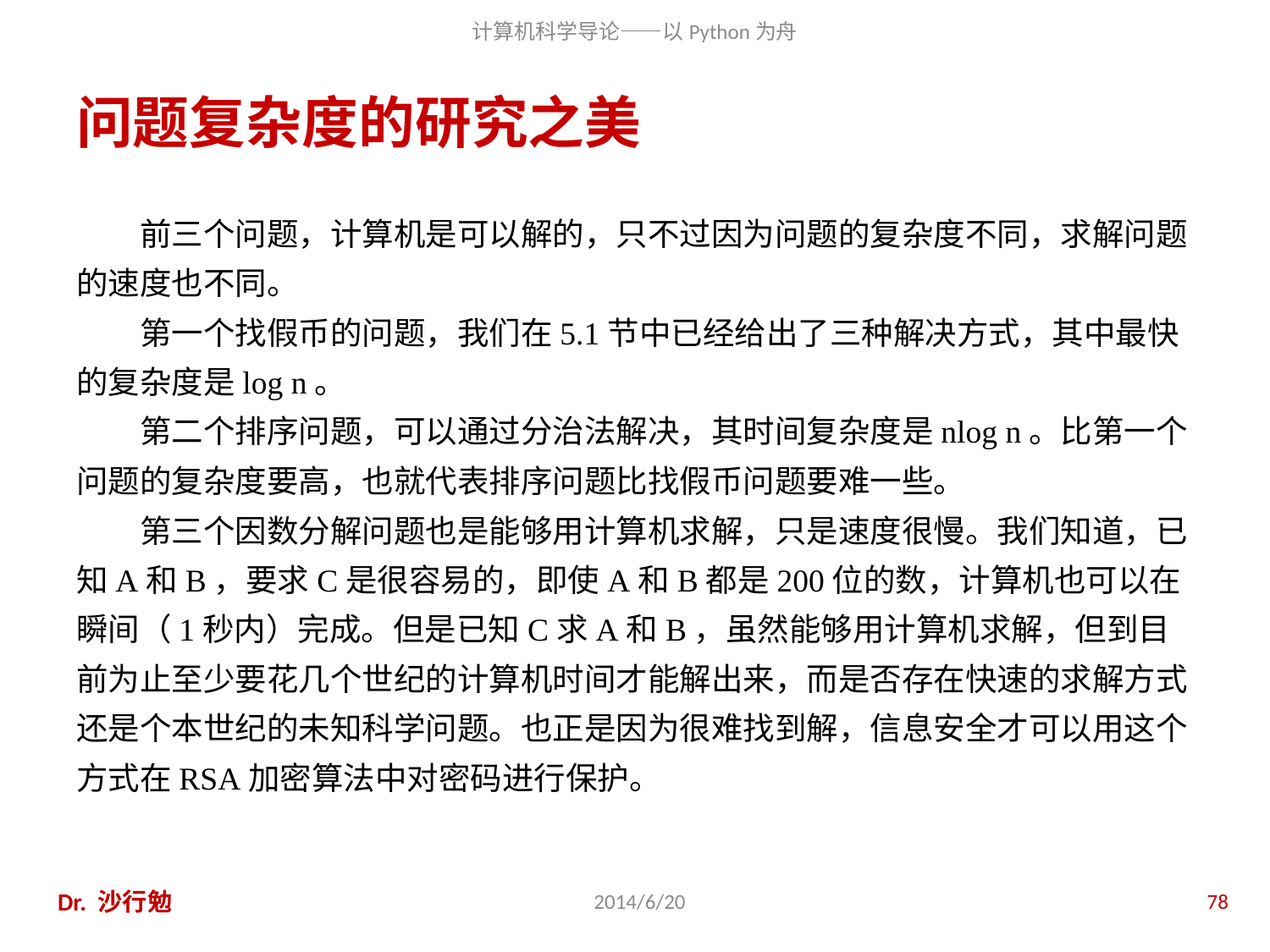

# 问题复杂度的研究之美
前三个问题，计算机是可以解的，只不过因为问题的复杂度不同，求解问题的速度也不同。
第一个找假币的问题，我们在5.1节中已经给出了三种解决方式，其中最快的复杂度是log n。
第二个排序问题，可以通过分治法解决，其时间复杂度是nlog n。比第一个问题的复杂度要高，也就代表排序问题比找假币问题要难一些。
第三个因数分解问题也是能够用计算机求解，只是速度很慢。我们知道，已知A和B，要求C是很容易的，即使A和B都是200位的数，计算机也可以在瞬间（1秒内）完成。但是已知C求A和B，虽然能够用计算机求解，但到目前为止至少要花几个世纪的计算机时间才能解出来，而是否存在快速的求解方式还是个本世纪的未知科学问题。也正是因为很难找到解，信息安全才可以用这个方式在RSA加密算法中对密码进行保护。
Dr. 沙行勉
2014/6/20
78